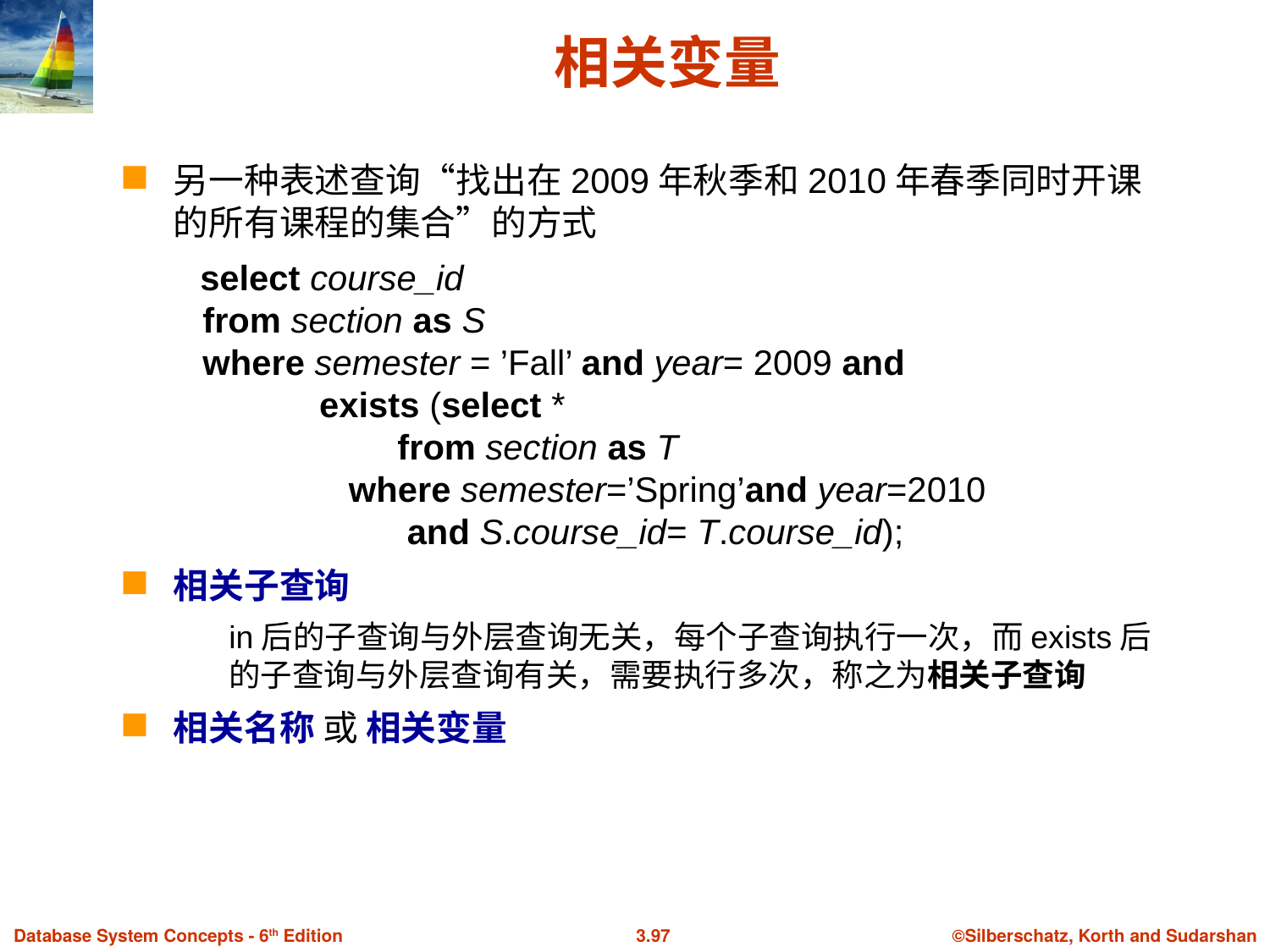

# 相关变量
另一种表述查询“找出在2009年秋季和2010年春季同时开课的所有课程的集合”的方式
	   select course_id
   from section as S
   where semester = ’Fall’ and year= 2009 and
               exists (select *
                       from section as T
                  where semester=’Spring’and year=2010
                        and S.course_id= T.course_id);
相关子查询
in后的子查询与外层查询无关，每个子查询执行一次，而exists后的子查询与外层查询有关，需要执行多次，称之为相关子查询
相关名称 或 相关变量